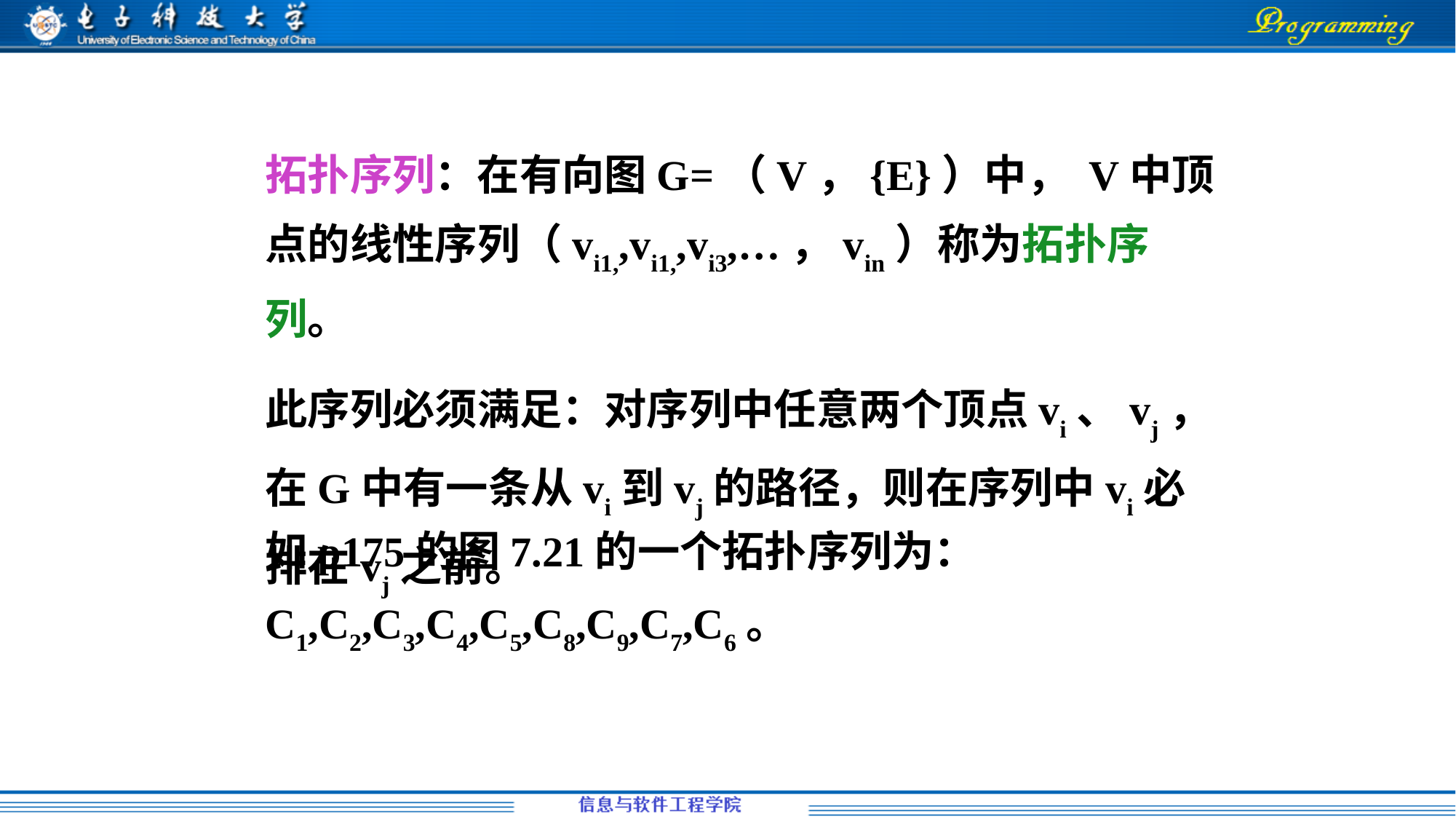

拓扑序列：在有向图G=（V，{E}）中， V中顶点的线性序列（vi1,,vi1,,vi3,…，vin）称为拓扑序列。
此序列必须满足：对序列中任意两个顶点vi、vj，在G中有一条从vi到vj的路径，则在序列中vi必排在vj之前。
如p175的图7.21的一个拓扑序列为：
C1,C2,C3,C4,C5,C8,C9,C7,C6。